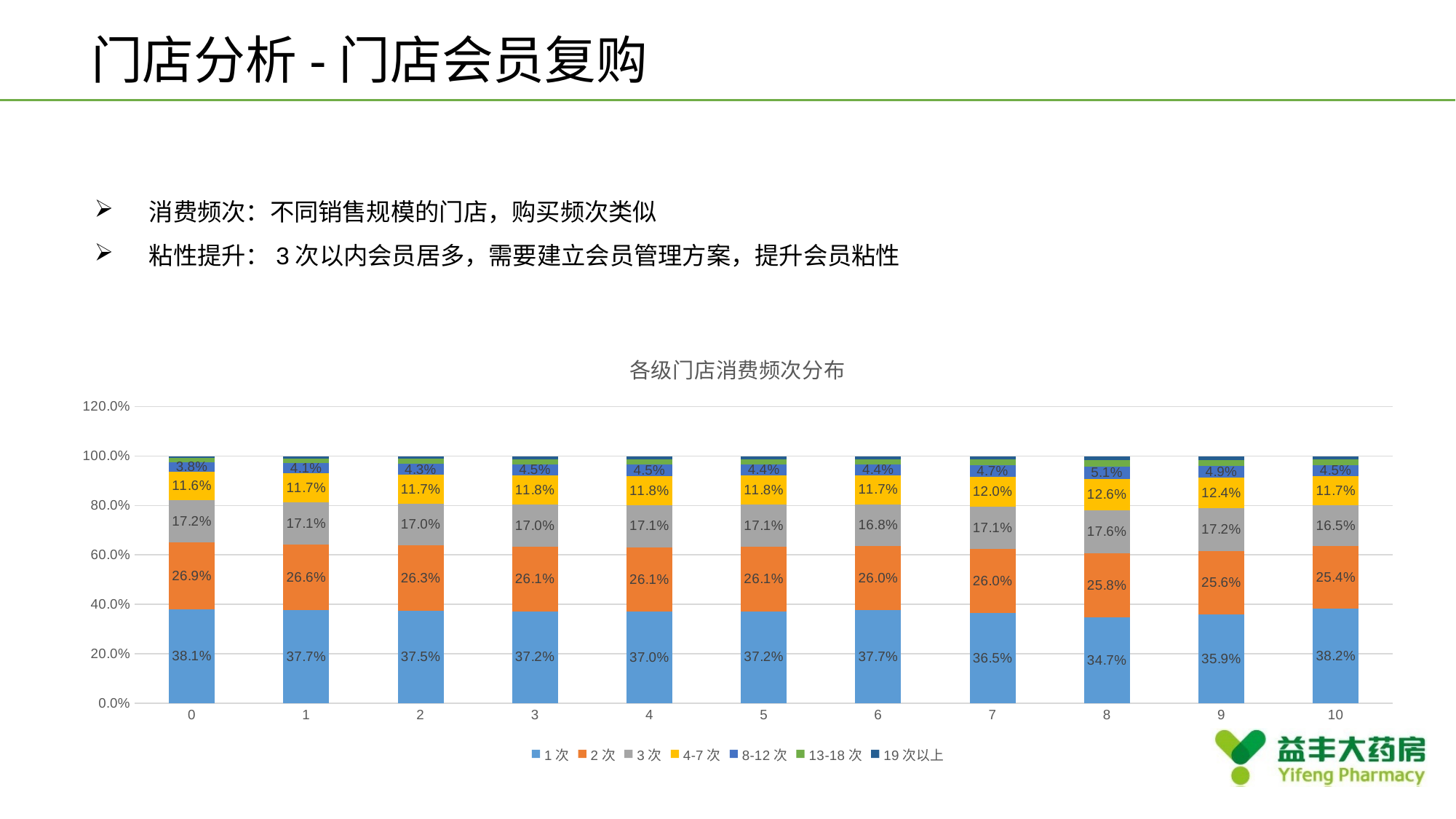

门店分析-门店会员复购
消费频次：不同销售规模的门店，购买频次类似
粘性提升：3次以内会员居多，需要建立会员管理方案，提升会员粘性

### Chart: 各级门店消费频次分布

| Category | 1次 | 2次 | 3次 | 4-7次 | 8-12次 | 13-18次 | 19次以上 |
|---|---|---|---|---|---|---|---|
| 0 | 0.380548852348618 | 0.269321771303505 | 0.172493446000657 | 0.115740221112296 | 0.0379756159155958 | 0.0160973840122502 | 0.00782270930707992 |
| 1 | 0.376981876760584 | 0.265990827423707 | 0.171281262172681 | 0.116633346631594 | 0.0405724219206573 | 0.0187976570928284 | 0.00974260799794901 |
| 2 | 0.374974748681273 | 0.262768785095142 | 0.170226997829853 | 0.116801494039851 | 0.0432160079530129 | 0.0207777489989581 | 0.0112342174019096 |
| 3 | 0.371752923851217 | 0.26142669705635 | 0.169952900858223 | 0.117943720692296 | 0.0448259983856241 | 0.0220282619181875 | 0.0120694972381034 |
| 4 | 0.369795282704836 | 0.261491273955014 | 0.170703552237386 | 0.118467354605545 | 0.0449652860335728 | 0.0221456084454801 | 0.0124316420181654 |
| 5 | 0.371553812238899 | 0.261362553921102 | 0.170622014778124 | 0.118114428402302 | 0.0439669601426104 | 0.0222488331269476 | 0.0121313973900146 |
| 6 | 0.377008139313896 | 0.260256262860656 | 0.168034950481343 | 0.117176556711239 | 0.0441855172300523 | 0.0215155688721102 | 0.0118230045307049 |
| 7 | 0.364772808823773 | 0.260078831004655 | 0.170518970780637 | 0.120153797744373 | 0.0469894615974871 | 0.02410197243123 | 0.0133841576178463 |
| 8 | 0.347383381659553 | 0.257968638964246 | 0.175888415712678 | 0.126076965770514 | 0.0508021806449605 | 0.0265941168232298 | 0.0152863004248212 |
| 9 | 0.359496623537296 | 0.256404969328317 | 0.172122274344038 | 0.124020568070519 | 0.0491906799319554 | 0.0241120676323522 | 0.0146528171555235 |
| 10 | 0.381654117886002 | 0.254352903628266 | 0.165249307278293 | 0.116857437147292 | 0.0453032742887816 | 0.0232261246754 | 0.0133568350959655 |